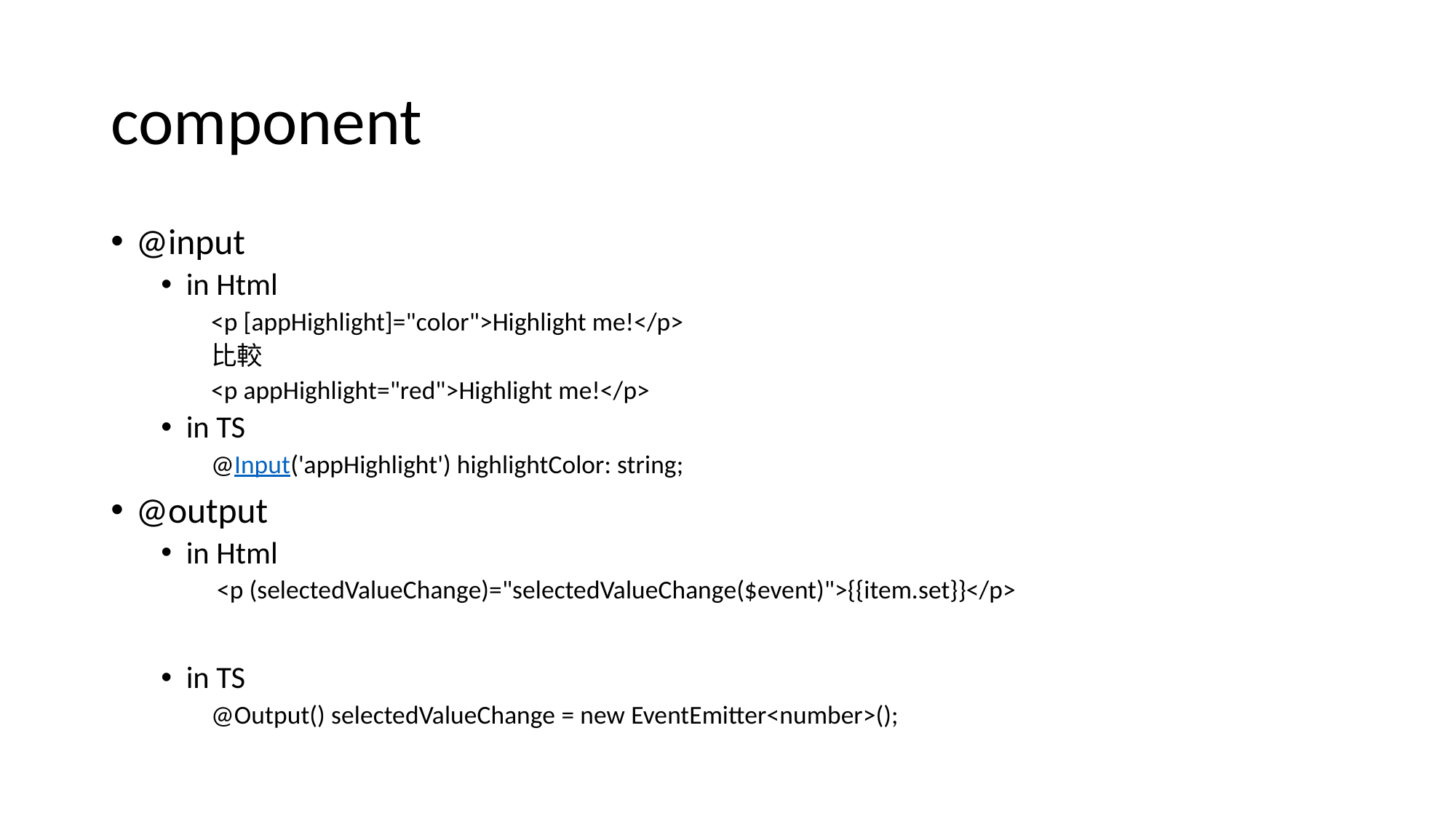

# component
@input
in Html
<p [appHighlight]="color">Highlight me!</p>
比較
<p appHighlight="red">Highlight me!</p>
in TS
@Input('appHighlight') highlightColor: string;
@output
in Html
 <p (selectedValueChange)="selectedValueChange($event)">{{item.set}}</p>

in TS
@Output() selectedValueChange = new EventEmitter<number>();